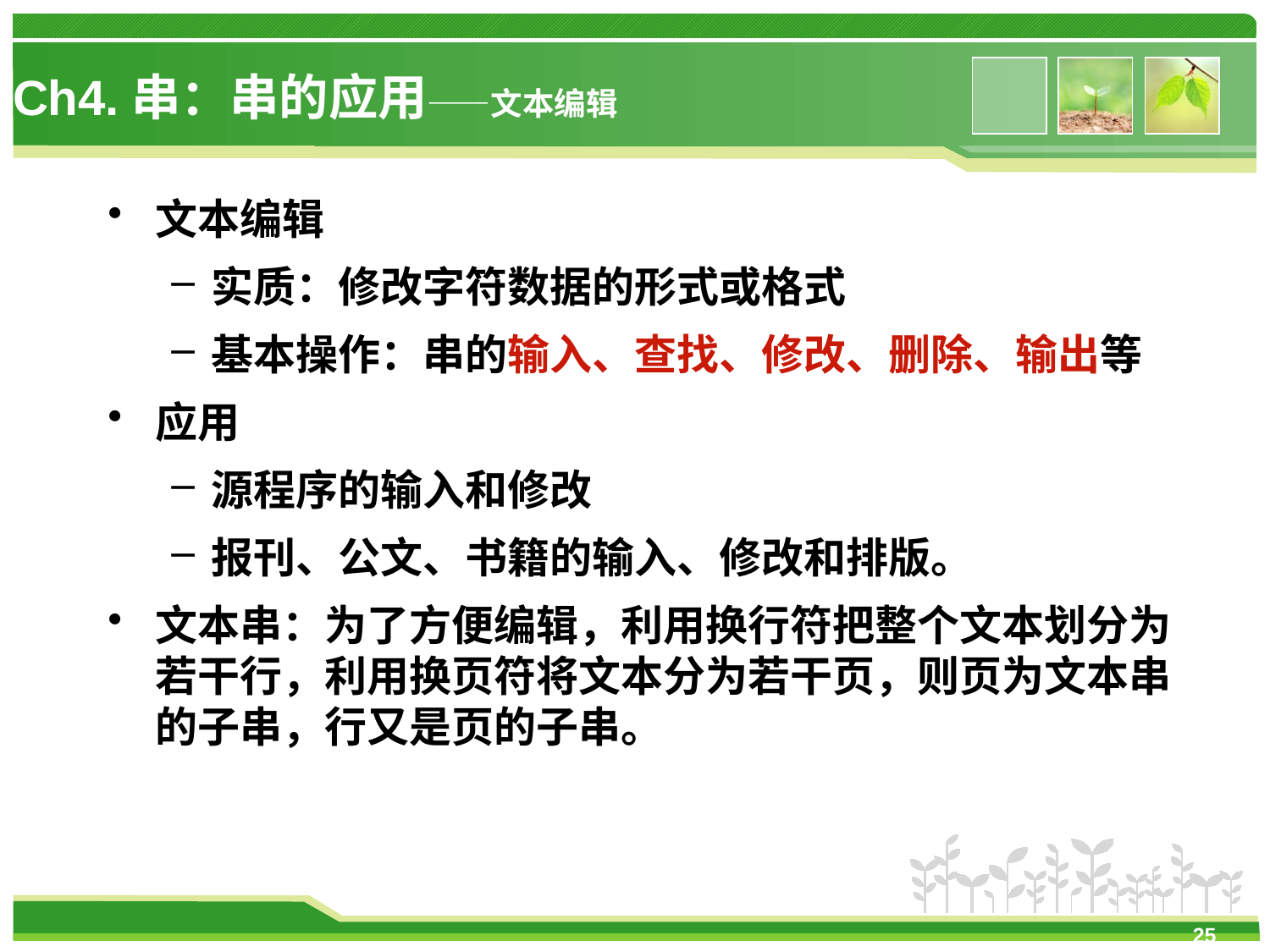

# Ch4.串：串的应用——文本编辑
文本编辑
实质：修改字符数据的形式或格式
基本操作：串的输入、查找、修改、删除、输出等
应用
源程序的输入和修改
报刊、公文、书籍的输入、修改和排版。
文本串：为了方便编辑，利用换行符把整个文本划分为若干行，利用换页符将文本分为若干页，则页为文本串的子串，行又是页的子串。
25